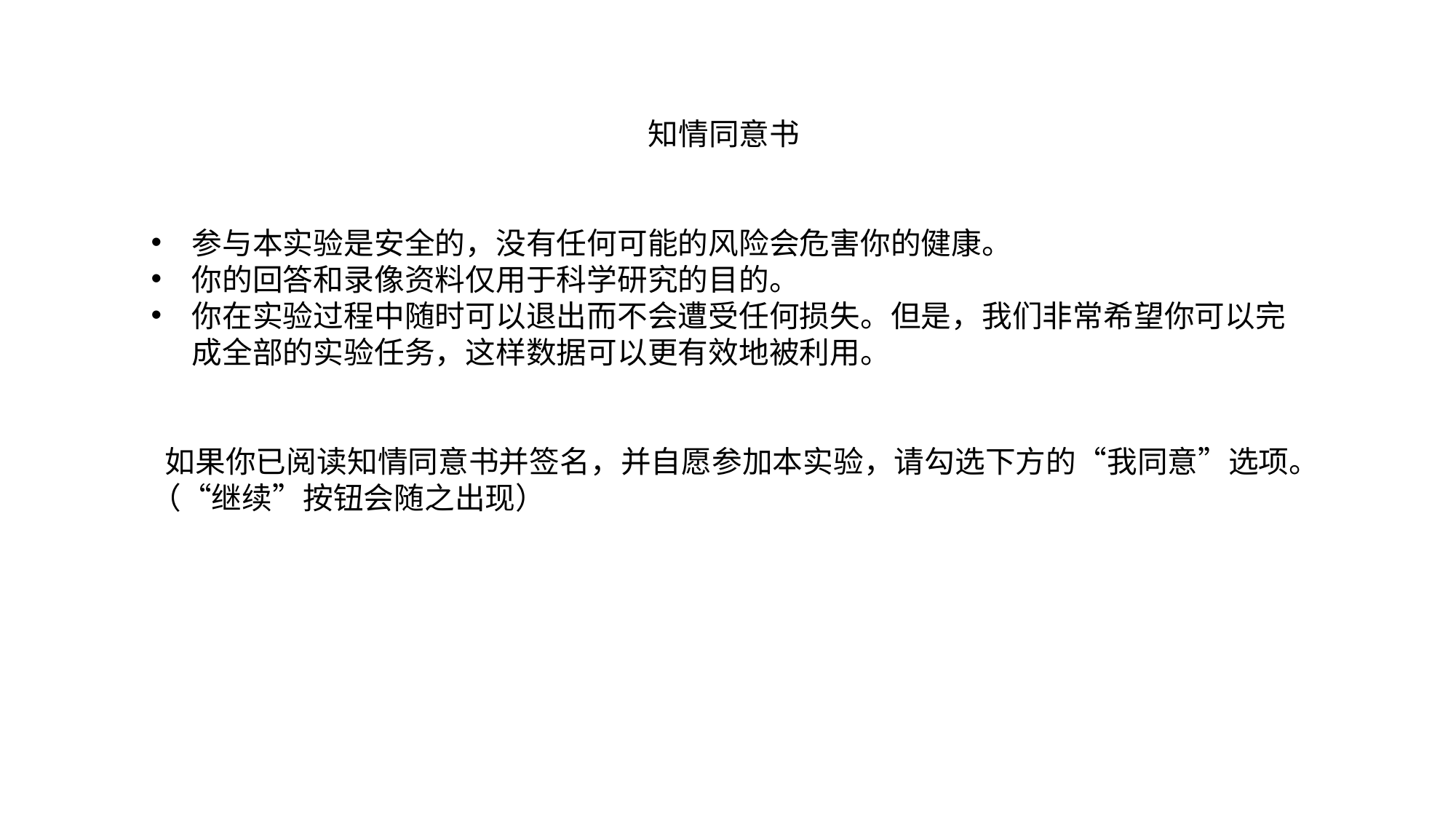

知情同意书

参与本实验是安全的，没有任何可能的风险会危害你的健康。
你的回答和录像资料仅用于科学研究的目的。
你在实验过程中随时可以退出而不会遭受任何损失。但是，我们非常希望你可以完成全部的实验任务，这样数据可以更有效地被利用。

 如果你已阅读知情同意书并签名，并自愿参加本实验，请勾选下方的“我同意”选项。（“继续”按钮会随之出现）